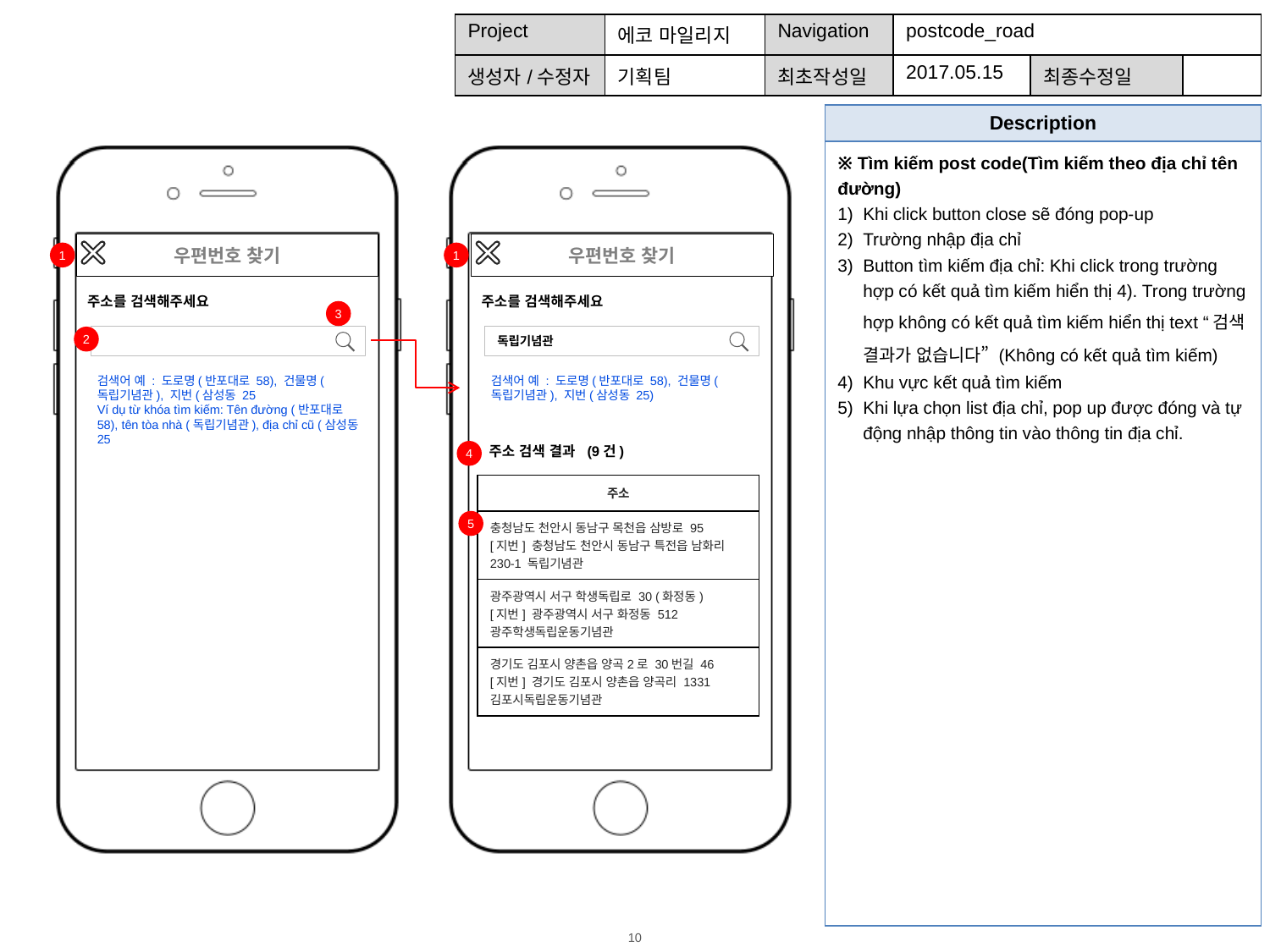

| Project | 에코 마일리지 | Navigation | postcode\_road |  |  |
| --- | --- | --- | --- | --- | --- |
| 생성자/수정자 | 기획팀 | 최초작성일 | 2017.05.15 | 최종수정일 |  |
| Description |
| --- |
| ※ Tìm kiếm post code(Tìm kiếm theo địa chỉ tên đường) Khi click button close sẽ đóng pop-up Trường nhập địa chỉ Button tìm kiếm địa chỉ: Khi click trong trường hợp có kết quả tìm kiếm hiển thị 4). Trong trường hợp không có kết quả tìm kiếm hiển thị text “검색 결과가 없습니다” (Không có kết quả tìm kiếm) Khu vực kết quả tìm kiếm Khi lựa chọn list địa chỉ, pop up được đóng và tự động nhập thông tin vào thông tin địa chỉ. |
우편번호 찾기
우편번호 찾기

1
1
주소를 검색해주세요
주소를 검색해주세요
3

2
독립기념관

검색어 예 : 도로명(반포대로 58), 건물명(독립기념관), 지번(삼성동 25
Ví dụ từ khóa tìm kiếm: Tên đường (반포대로 58), tên tòa nhà (독립기념관), địa chỉ cũ (삼성동 25

검색어 예 : 도로명(반포대로 58), 건물명(독립기념관), 지번(삼성동 25)
주소 검색 결과  (9건)
4
| 주소 |
| --- |
| 충청남도 천안시 동남구 목천읍 삼방로 95 [지번] 충청남도 천안시 동남구 특전읍 남화리 230-1 독립기념관 |
| 광주광역시 서구 학생독립로 30 (화정동) [지번] 광주광역시 서구 화정동 512 광주학생독립운동기념관 |
| 경기도 김포시 양촌읍 양곡2로 30번길 46 [지번] 경기도 김포시 양촌읍 양곡리 1331 김포시독립운동기념관 |
5